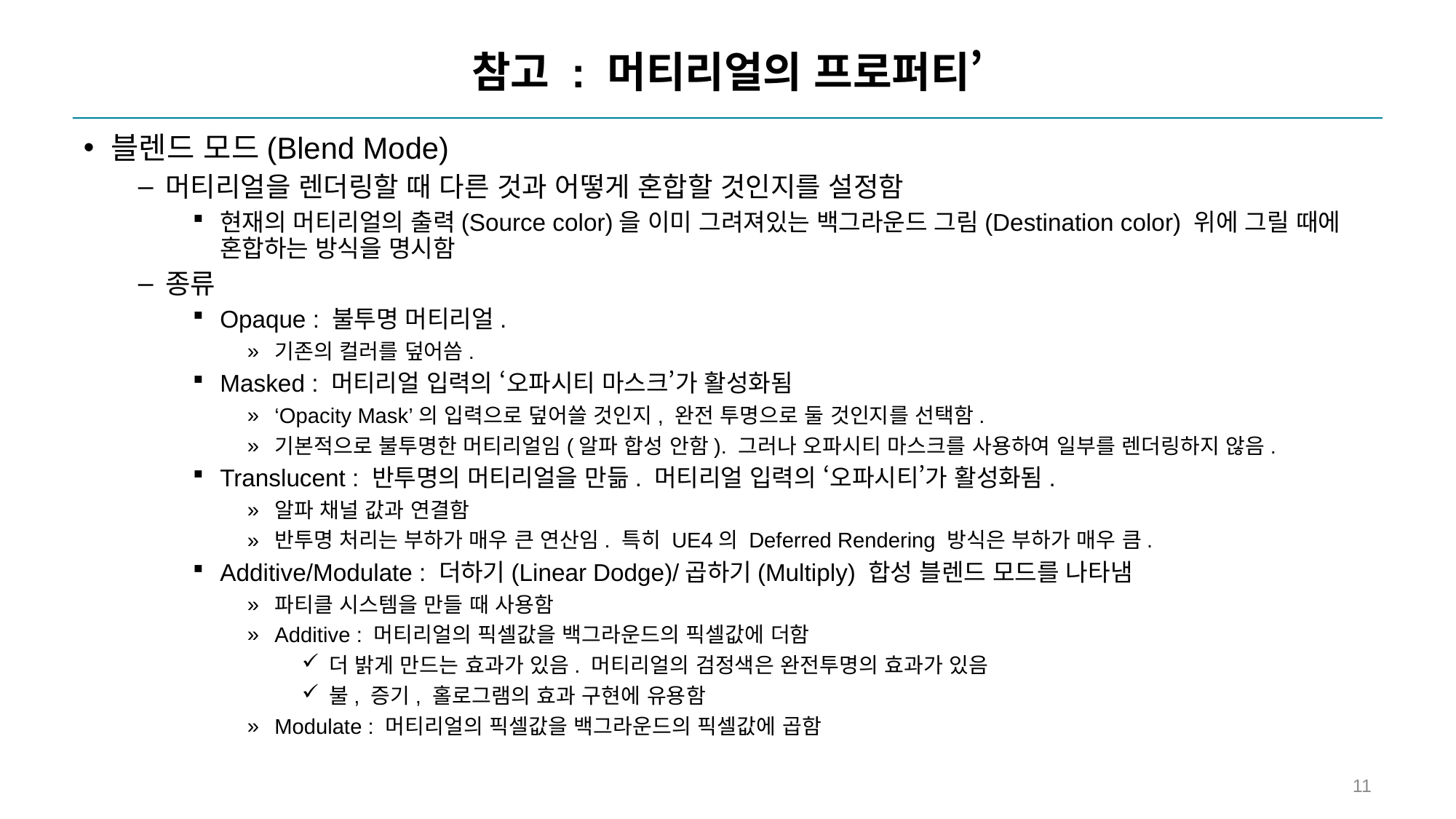

# 참고 : 머티리얼의 프로퍼티’
블렌드 모드(Blend Mode)
머티리얼을 렌더링할 때 다른 것과 어떻게 혼합할 것인지를 설정함
현재의 머티리얼의 출력(Source color)을 이미 그려져있는 백그라운드 그림(Destination color) 위에 그릴 때에 혼합하는 방식을 명시함
종류
Opaque : 불투명 머티리얼.
기존의 컬러를 덮어씀.
Masked : 머티리얼 입력의 ‘오파시티 마스크’가 활성화됨
‘Opacity Mask’의 입력으로 덮어쓸 것인지, 완전 투명으로 둘 것인지를 선택함.
기본적으로 불투명한 머티리얼임(알파 합성 안함). 그러나 오파시티 마스크를 사용하여 일부를 렌더링하지 않음.
Translucent : 반투명의 머티리얼을 만듦. 머티리얼 입력의 ‘오파시티’가 활성화됨.
알파 채널 값과 연결함
반투명 처리는 부하가 매우 큰 연산임. 특히 UE4의 Deferred Rendering 방식은 부하가 매우 큼.
Additive/Modulate : 더하기(Linear Dodge)/곱하기(Multiply) 합성 블렌드 모드를 나타냄
파티클 시스템을 만들 때 사용함
Additive : 머티리얼의 픽셀값을 백그라운드의 픽셀값에 더함
더 밝게 만드는 효과가 있음. 머티리얼의 검정색은 완전투명의 효과가 있음
불, 증기, 홀로그램의 효과 구현에 유용함
Modulate : 머티리얼의 픽셀값을 백그라운드의 픽셀값에 곱함

11